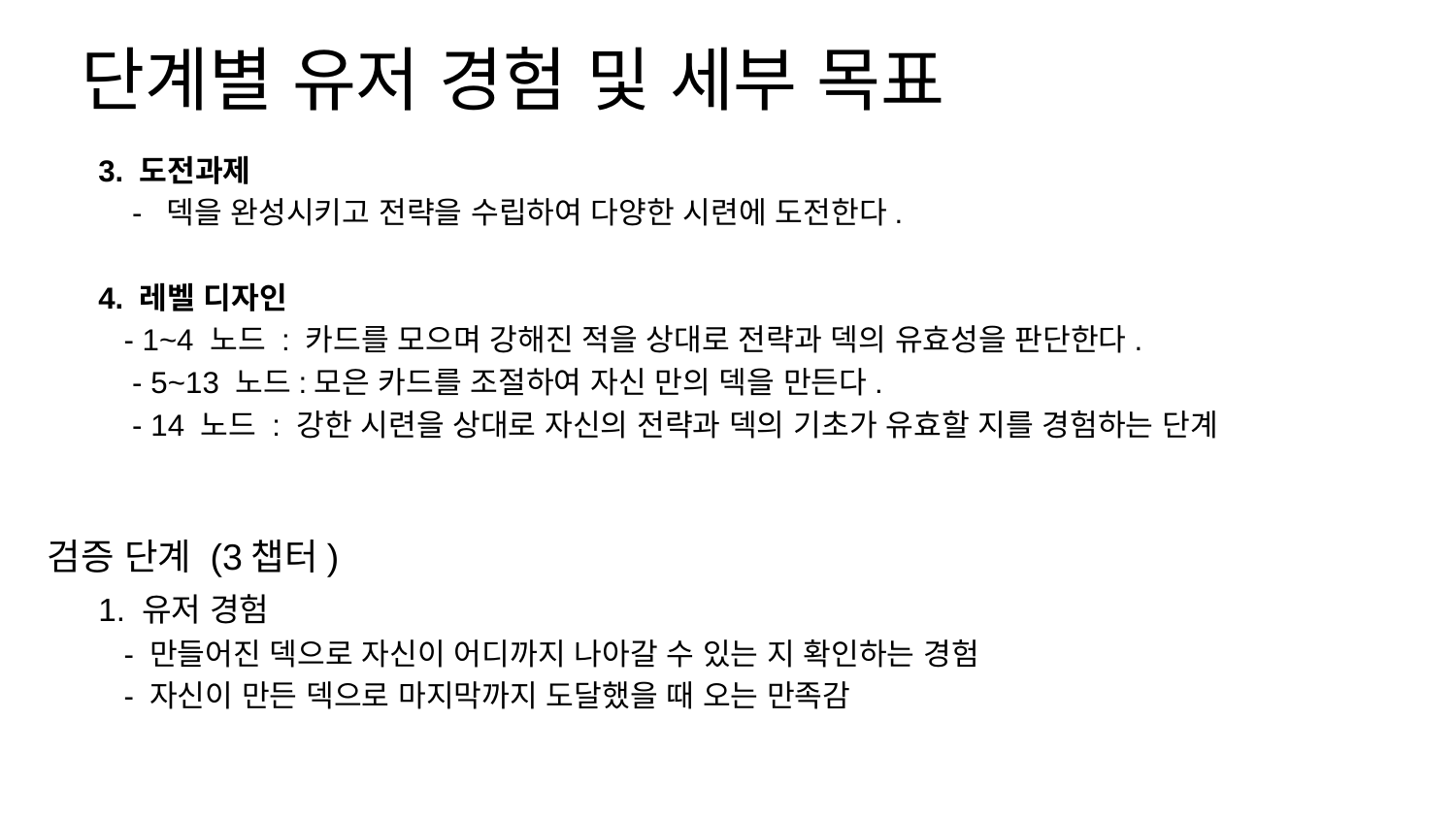

단계별 유저 경험 및 세부 목표
      3. 도전과제
          -  덱을 완성시키고 전략을 수립하여 다양한 시련에 도전한다.

      4. 레벨 디자인
         - 1~4 노드 : 카드를 모으며 강해진 적을 상대로 전략과 덱의 유효성을 판단한다.
          - 5~13 노드:모은 카드를 조절하여 자신 만의 덱을 만든다.
          - 14 노드 : 강한 시련을 상대로 자신의 전략과 덱의 기초가 유효할 지를 경험하는 단계

검증 단계 (3챕터)
     1. 유저 경험
         - 만들어진 덱으로 자신이 어디까지 나아갈 수 있는 지 확인하는 경험
         - 자신이 만든 덱으로 마지막까지 도달했을 때 오는 만족감